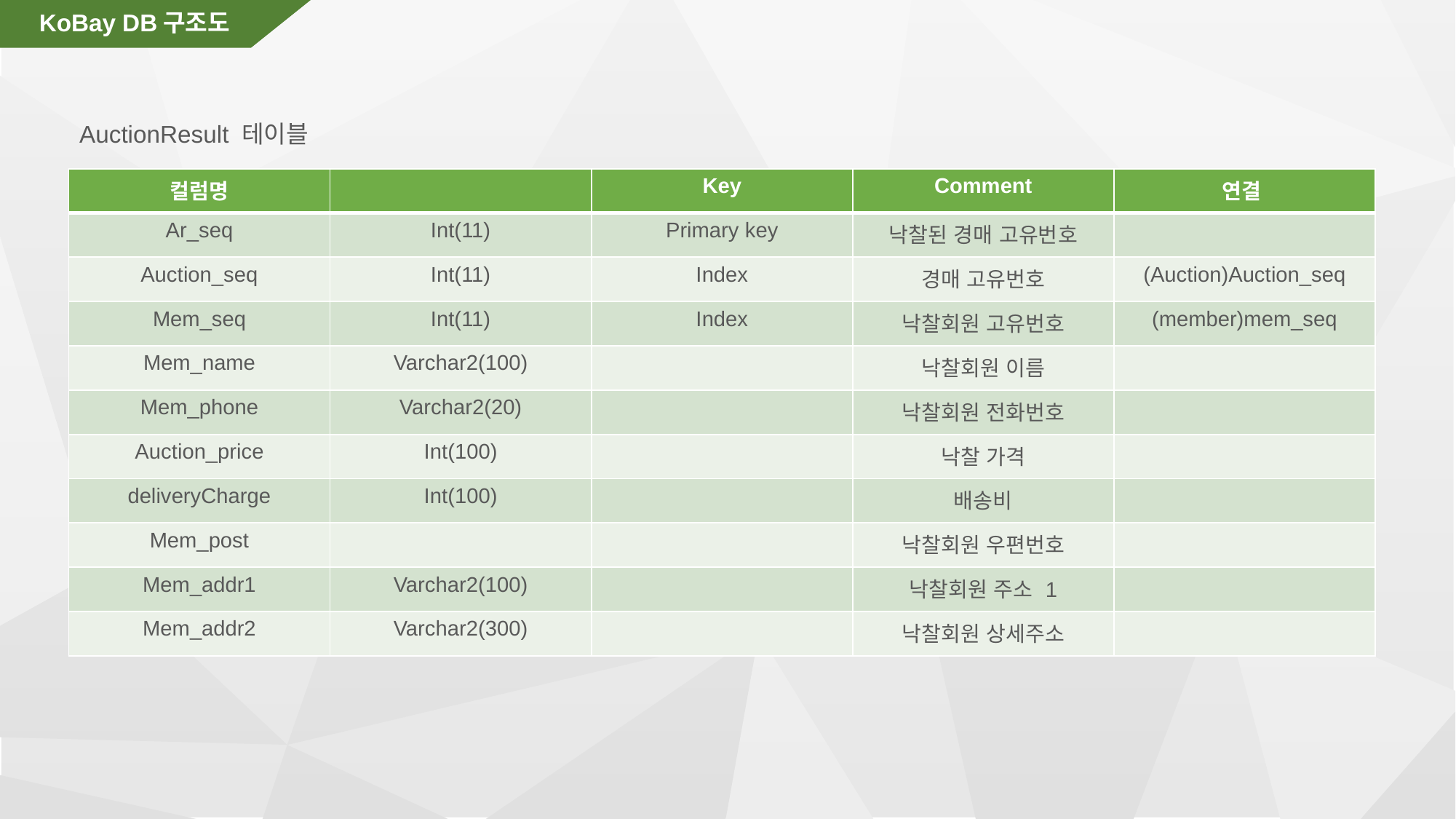

# KoBay DB구조도
AuctionResult 테이블
| 컬럼명 |  | Key | Comment | 연결 |
| --- | --- | --- | --- | --- |
| Ar\_seq | Int(11) | Primary key | 낙찰된 경매 고유번호 |  |
| Auction\_seq | Int(11) | Index | 경매 고유번호 | (Auction)Auction\_seq |
| Mem\_seq | Int(11) | Index | 낙찰회원 고유번호 | (member)mem\_seq |
| Mem\_name | Varchar2(100) |  | 낙찰회원 이름 |  |
| Mem\_phone | Varchar2(20) |  | 낙찰회원 전화번호 |  |
| Auction\_price | Int(100) |  | 낙찰 가격 |  |
| deliveryCharge | Int(100) |  | 배송비 |  |
| Mem\_post |  |  | 낙찰회원 우편번호 |  |
| Mem\_addr1 | Varchar2(100) |  | 낙찰회원 주소 1 |  |
| Mem\_addr2 | Varchar2(300) |  | 낙찰회원 상세주소 |  |